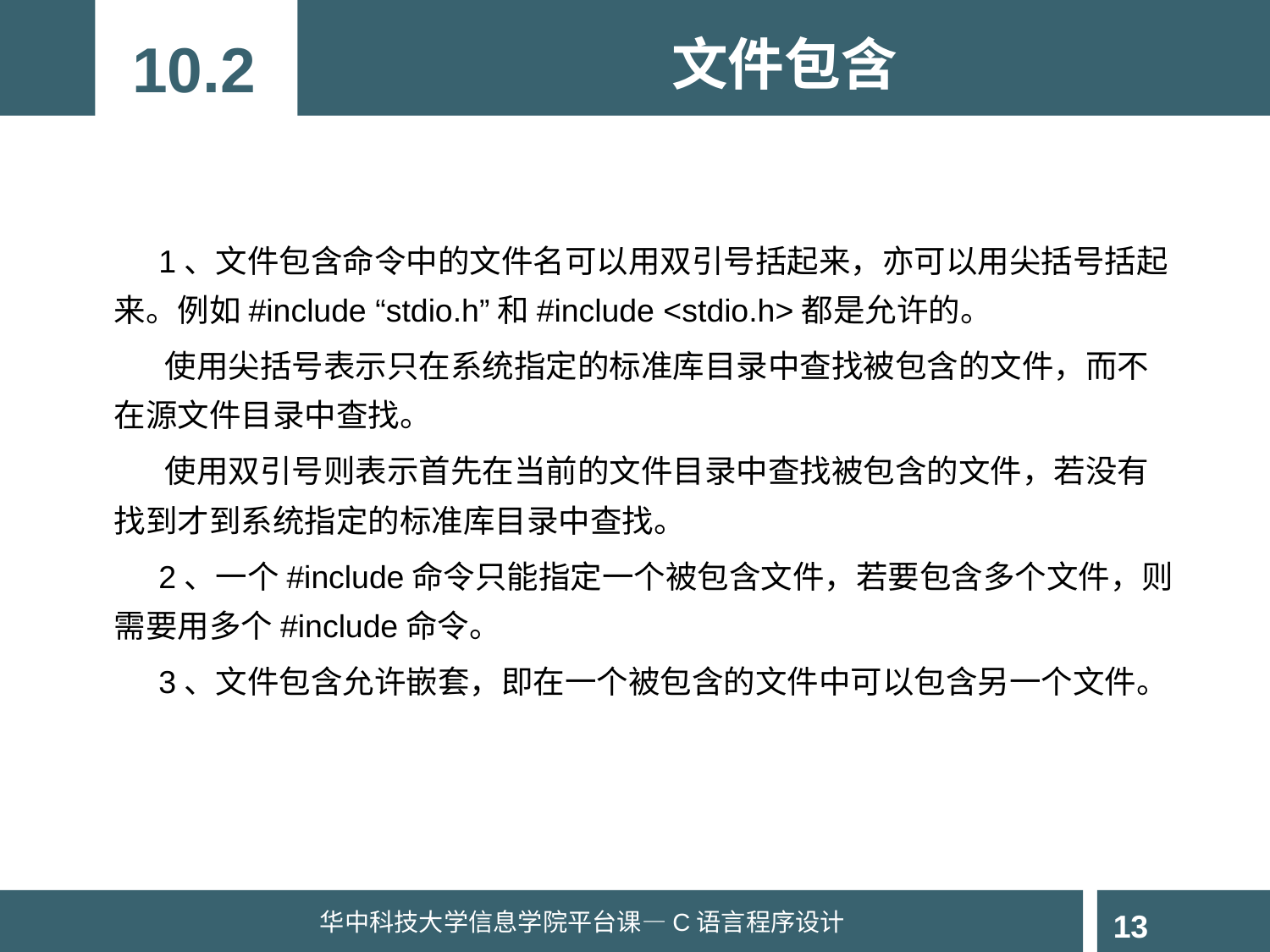

10.2
文件包含
     1、文件包含命令中的文件名可以用双引号括起来，亦可以用尖括号括起来。例如#include “stdio.h”和#include <stdio.h>都是允许的。
      使用尖括号表示只在系统指定的标准库目录中查找被包含的文件，而不在源文件目录中查找。
      使用双引号则表示首先在当前的文件目录中查找被包含的文件，若没有找到才到系统指定的标准库目录中查找。
     2、一个#include命令只能指定一个被包含文件，若要包含多个文件，则需要用多个#include命令。
     3、文件包含允许嵌套，即在一个被包含的文件中可以包含另一个文件。